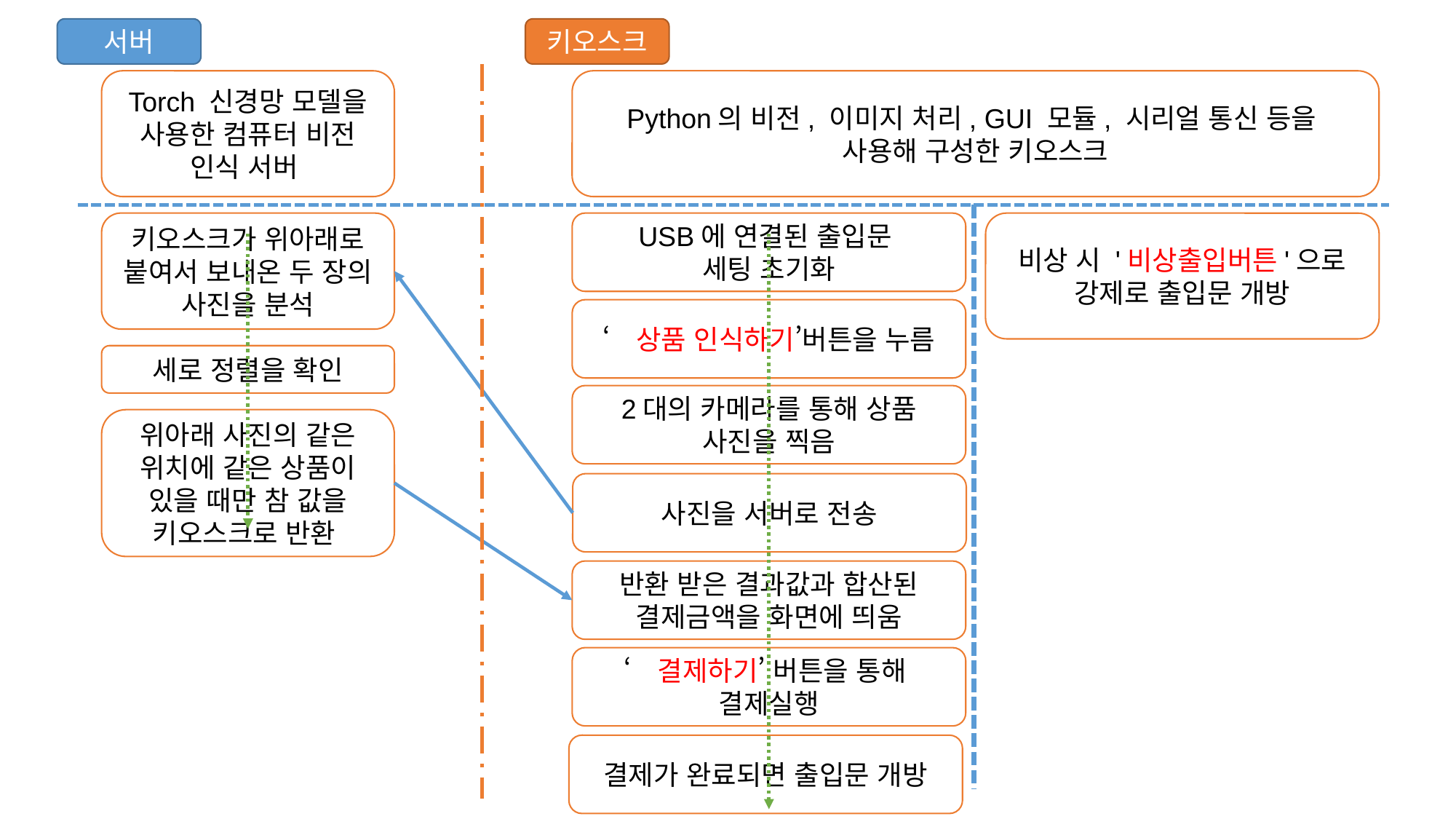

서버
키오스크
Torch 신경망 모델을 사용한 컴퓨터 비전 인식 서버
Python의 비전, 이미지 처리, GUI 모듈, 시리얼 통신 등을
사용해 구성한 키오스크
비상 시 '비상출입버튼'으로 강제로 출입문 개방
키오스크가 위아래로 붙여서 보내온 두 장의 사진을 분석
USB에 연결된 출입문
세팅 초기화
‘상품 인식하기’버튼을 누름
세로 정렬을 확인
2대의 카메라를 통해 상품 사진을 찍음
위아래 사진의 같은 위치에 같은 상품이 있을 때만 참 값을 키오스크로 반환
사진을 서버로 전송
반환 받은 결과값과 합산된 결제금액을 화면에 띄움
‘결제하기’ 버튼을 통해
결제실행
결제가 완료되면 출입문 개방